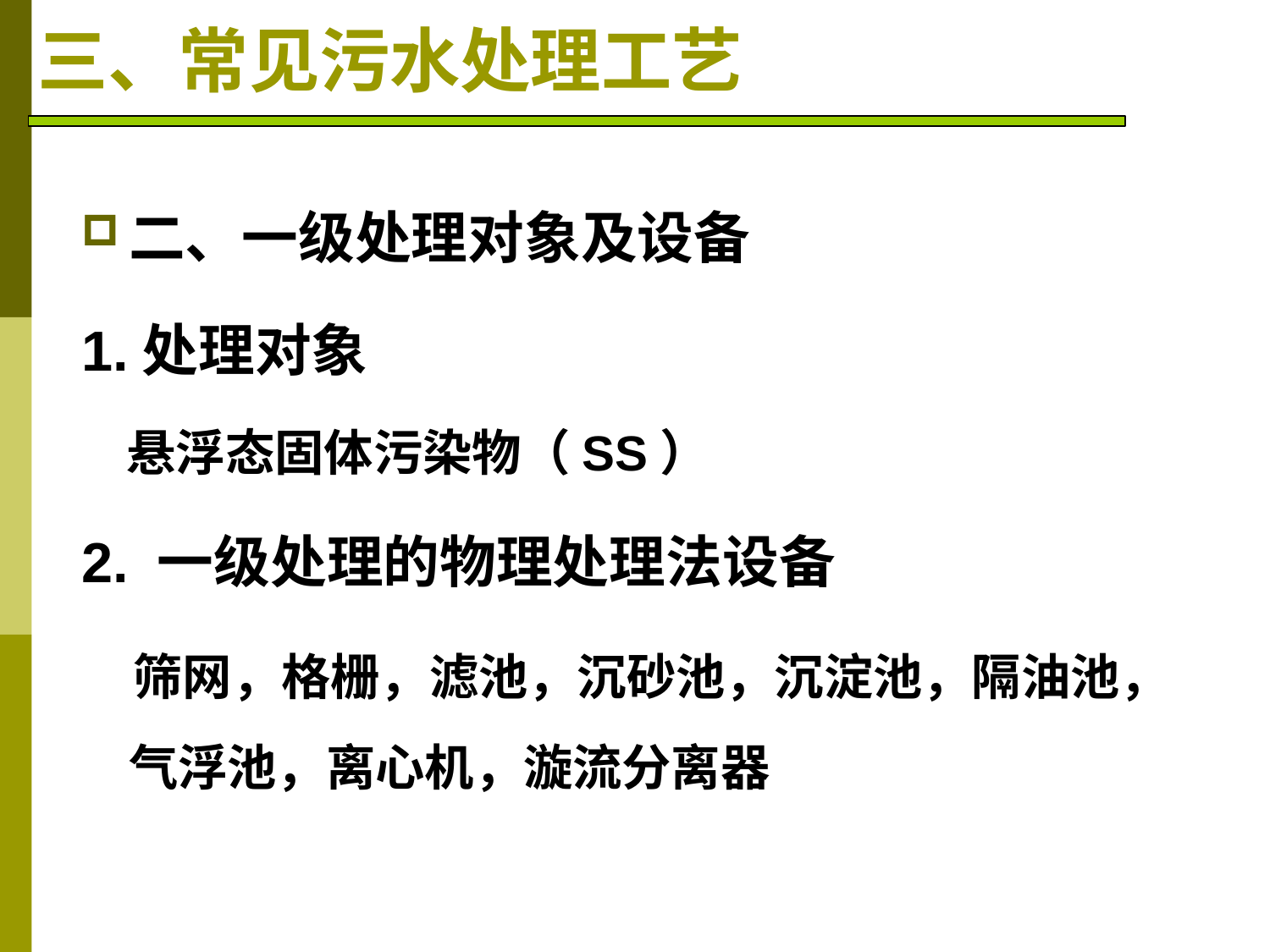

# 三、常见污水处理工艺

二、一级处理对象及设备
1.处理对象
   悬浮态固体污染物（SS）
2. 一级处理的物理处理法设备
   筛网，格栅，滤池，沉砂池，沉淀池，隔油池，气浮池，离心机，漩流分离器